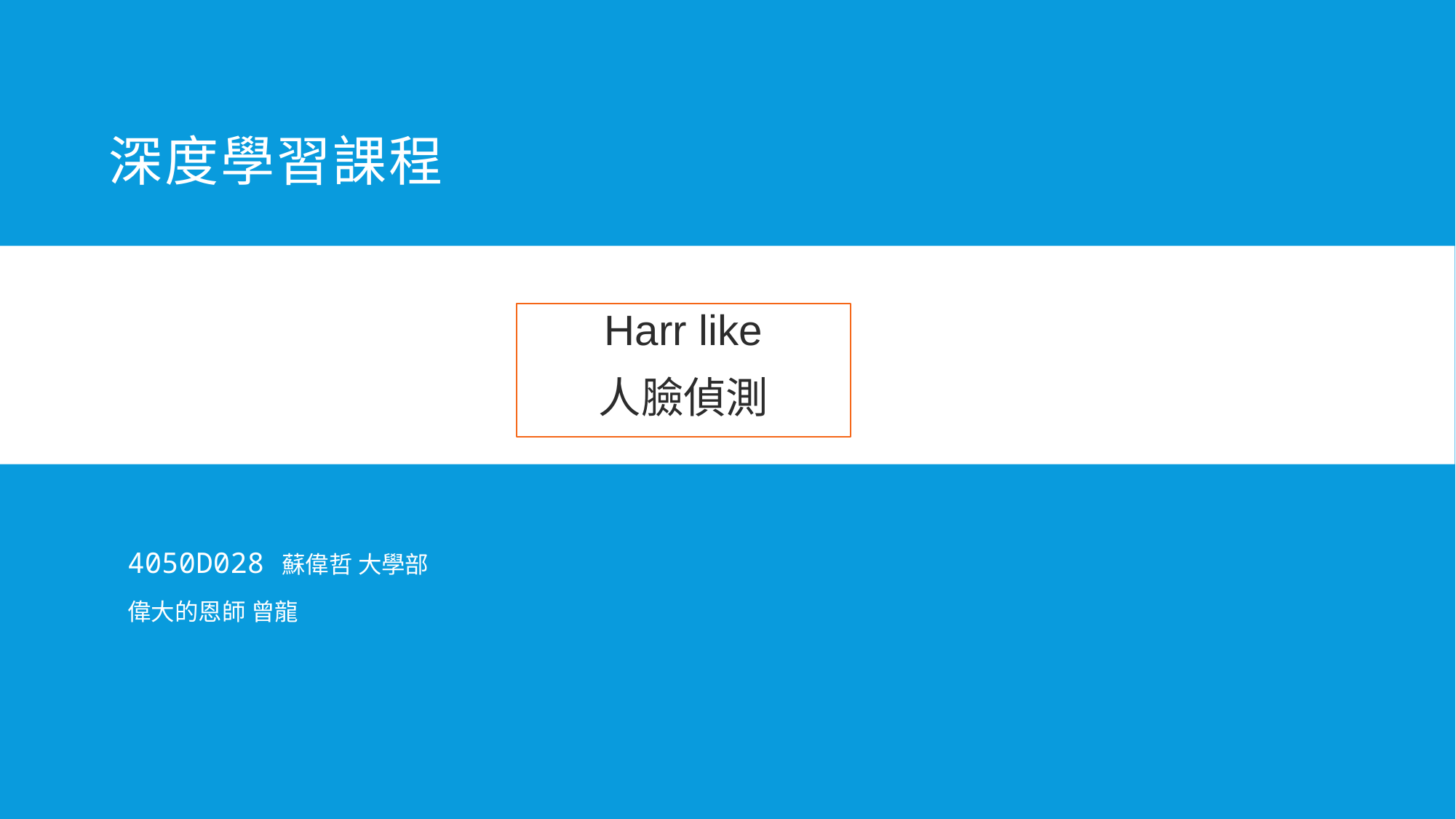

# 深度學習課程
Harr like
人臉偵測
4050D028  蘇偉哲 大學部
偉大的恩師 曾龍